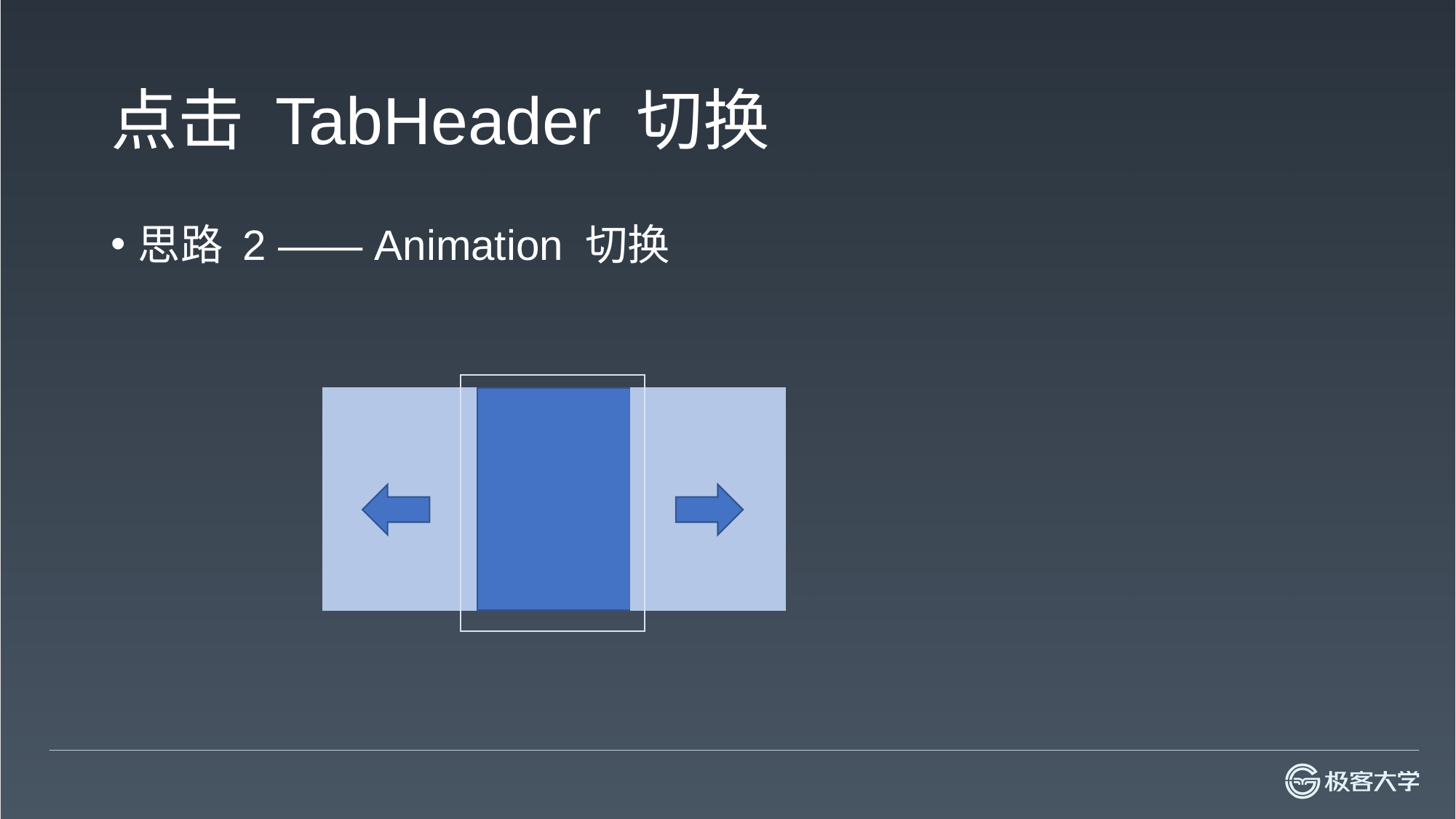

# 点击 TabHeader 切换
思路 2 —— Animation 切换